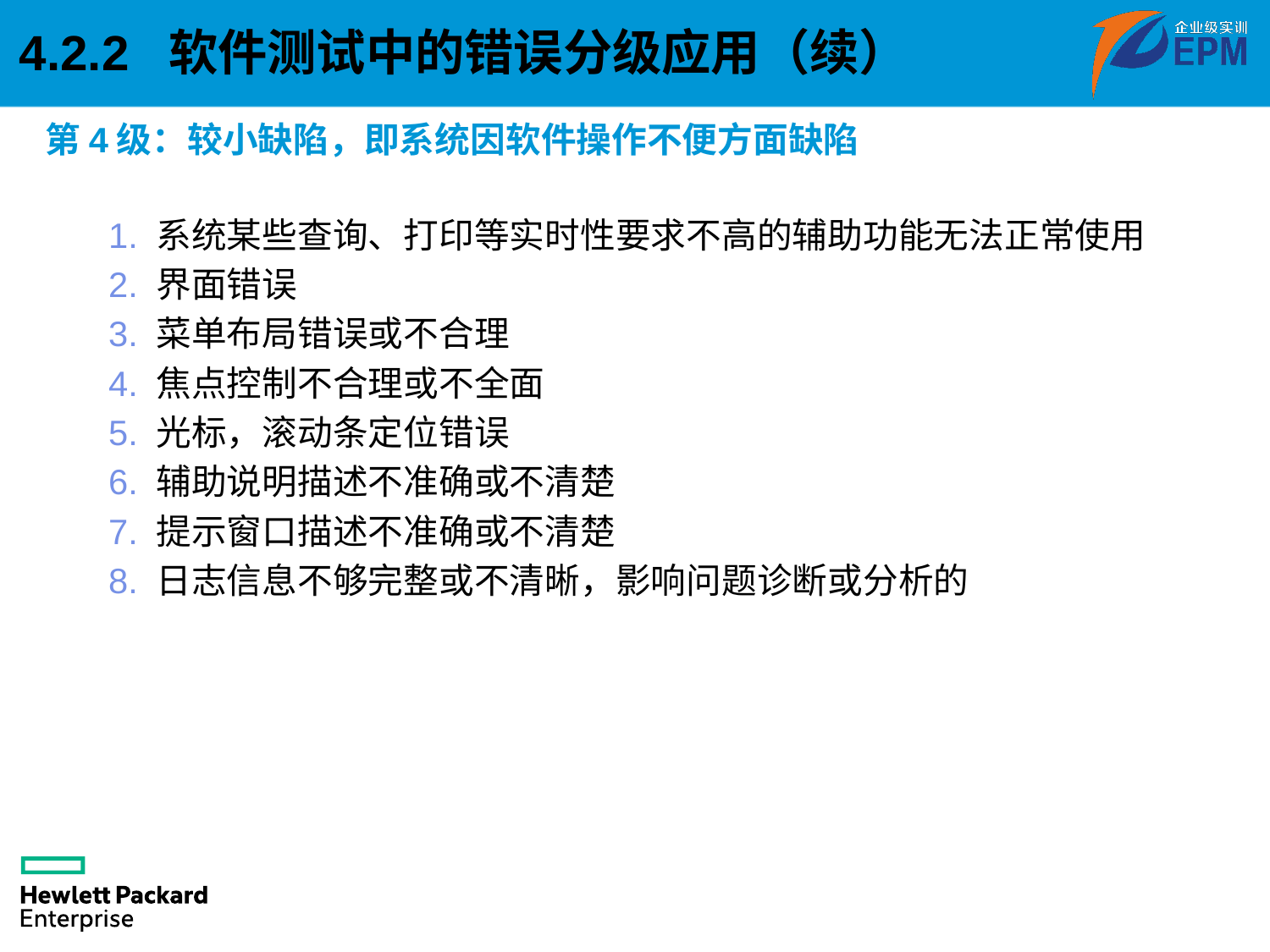

4.2.2  软件测试中的错误分级应用（续）
第4级：较小缺陷，即系统因软件操作不便方面缺陷

系统某些查询、打印等实时性要求不高的辅助功能无法正常使用
界面错误
菜单布局错误或不合理
焦点控制不合理或不全面
光标，滚动条定位错误
辅助说明描述不准确或不清楚
提示窗口描述不准确或不清楚
日志信息不够完整或不清晰，影响问题诊断或分析的